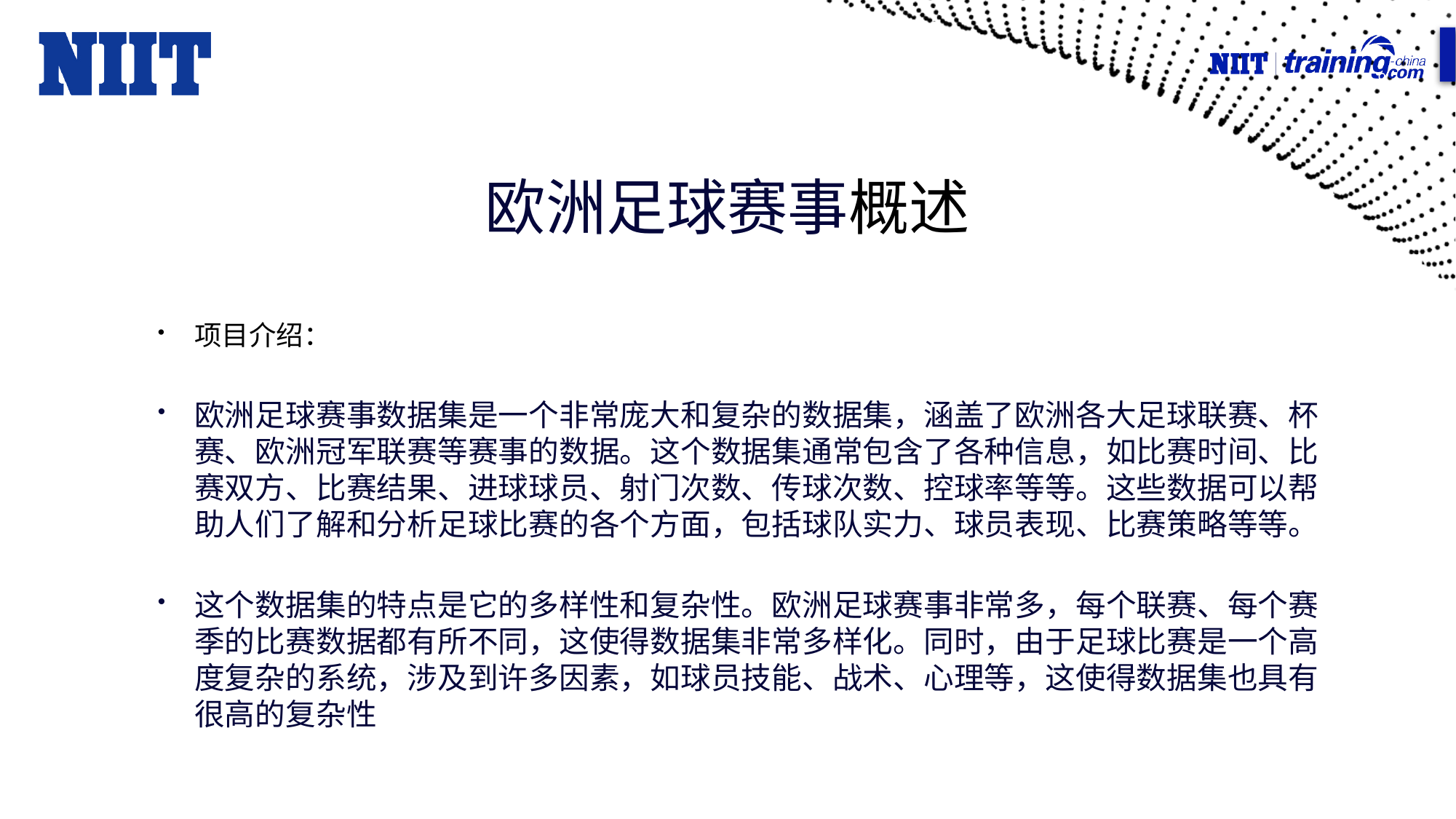

# 欧洲足球赛事概述
项目介绍：
欧洲足球赛事数据集是一个非常庞大和复杂的数据集，涵盖了欧洲各大足球联赛、杯赛、欧洲冠军联赛等赛事的数据。这个数据集通常包含了各种信息，如比赛时间、比赛双方、比赛结果、进球球员、射门次数、传球次数、控球率等等。这些数据可以帮助人们了解和分析足球比赛的各个方面，包括球队实力、球员表现、比赛策略等等。
这个数据集的特点是它的多样性和复杂性。欧洲足球赛事非常多，每个联赛、每个赛季的比赛数据都有所不同，这使得数据集非常多样化。同时，由于足球比赛是一个高度复杂的系统，涉及到许多因素，如球员技能、战术、心理等，这使得数据集也具有很高的复杂性